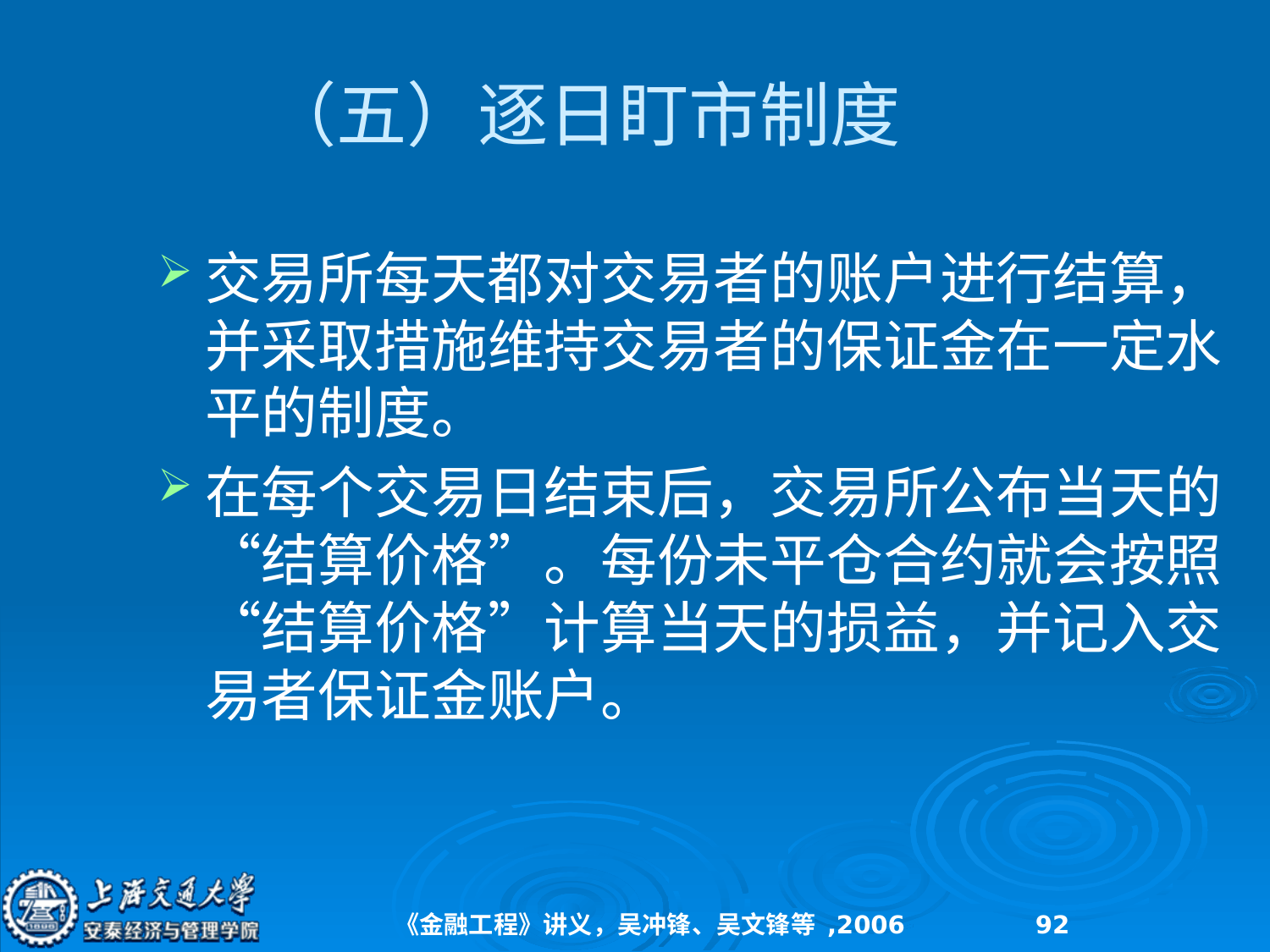

# （五）逐日盯市制度
交易所每天都对交易者的账户进行结算，并采取措施维持交易者的保证金在一定水平的制度。
在每个交易日结束后，交易所公布当天的“结算价格”。每份未平仓合约就会按照“结算价格”计算当天的损益，并记入交易者保证金账户。